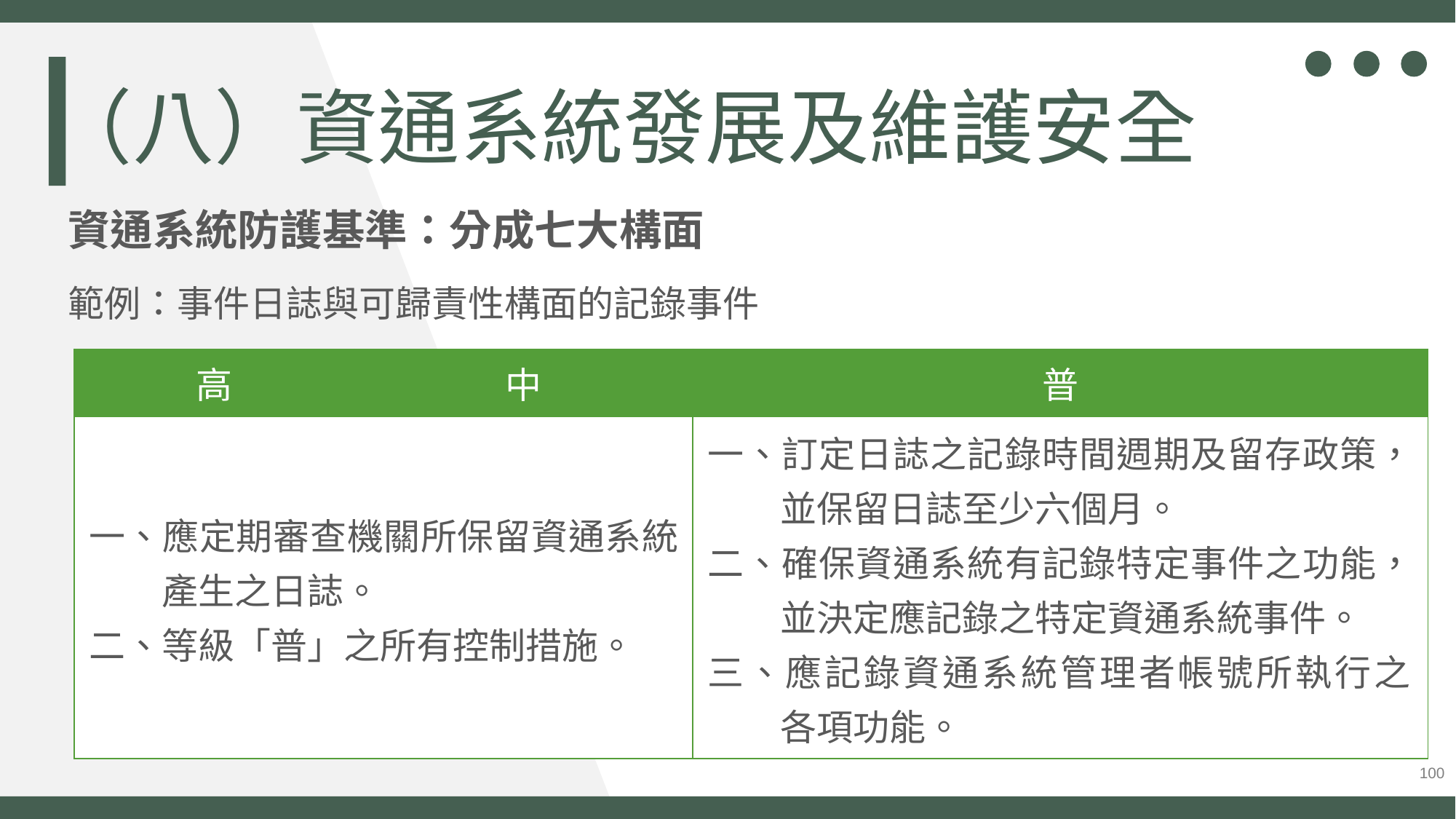

（八）資通系統發展及維護安全
資通系統防護基準：分成七大構面
範例：事件日誌與可歸責性構面的記錄事件
| 高 | 中 | 普 |
| --- | --- | --- |
| 一、應定期審查機關所保留資通系統產生之日誌。 二、等級「普」之所有控制措施。 |  | 一、訂定日誌之記錄時間週期及留存政策，並保留日誌至少六個月。 二、確保資通系統有記錄特定事件之功能，並決定應記錄之特定資通系統事件。 三、應記錄資通系統管理者帳號所執行之 各項功能。 |
100